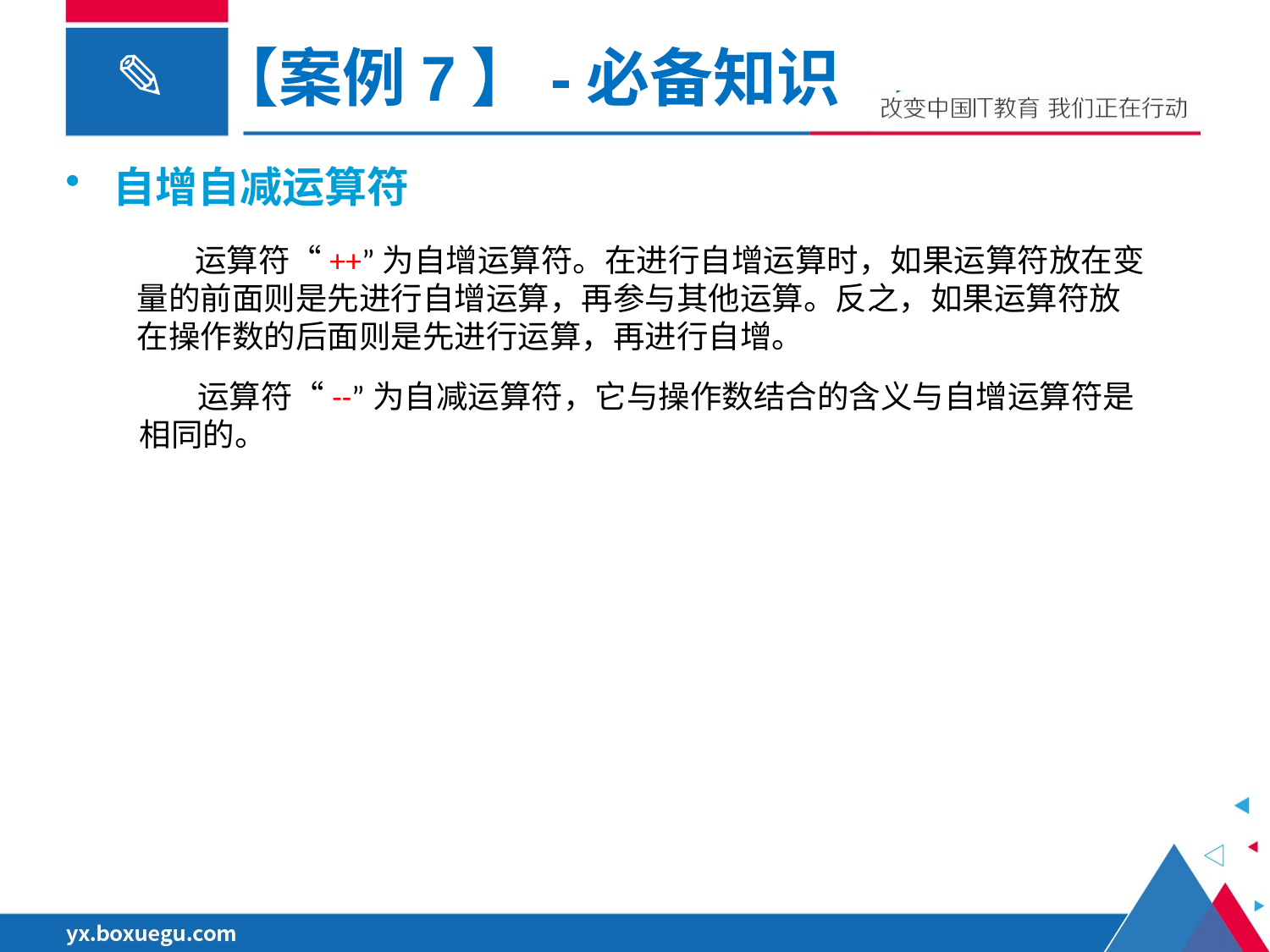

【案例7】-必备知识
自增自减运算符
       运算符“++”为自增运算符。在进行自增运算时，如果运算符放在变量的前面则是先进行自增运算，再参与其他运算。反之，如果运算符放在操作数的后面则是先进行运算，再进行自增。
       运算符“--”为自减运算符，它与操作数结合的含义与自增运算符是相同的。